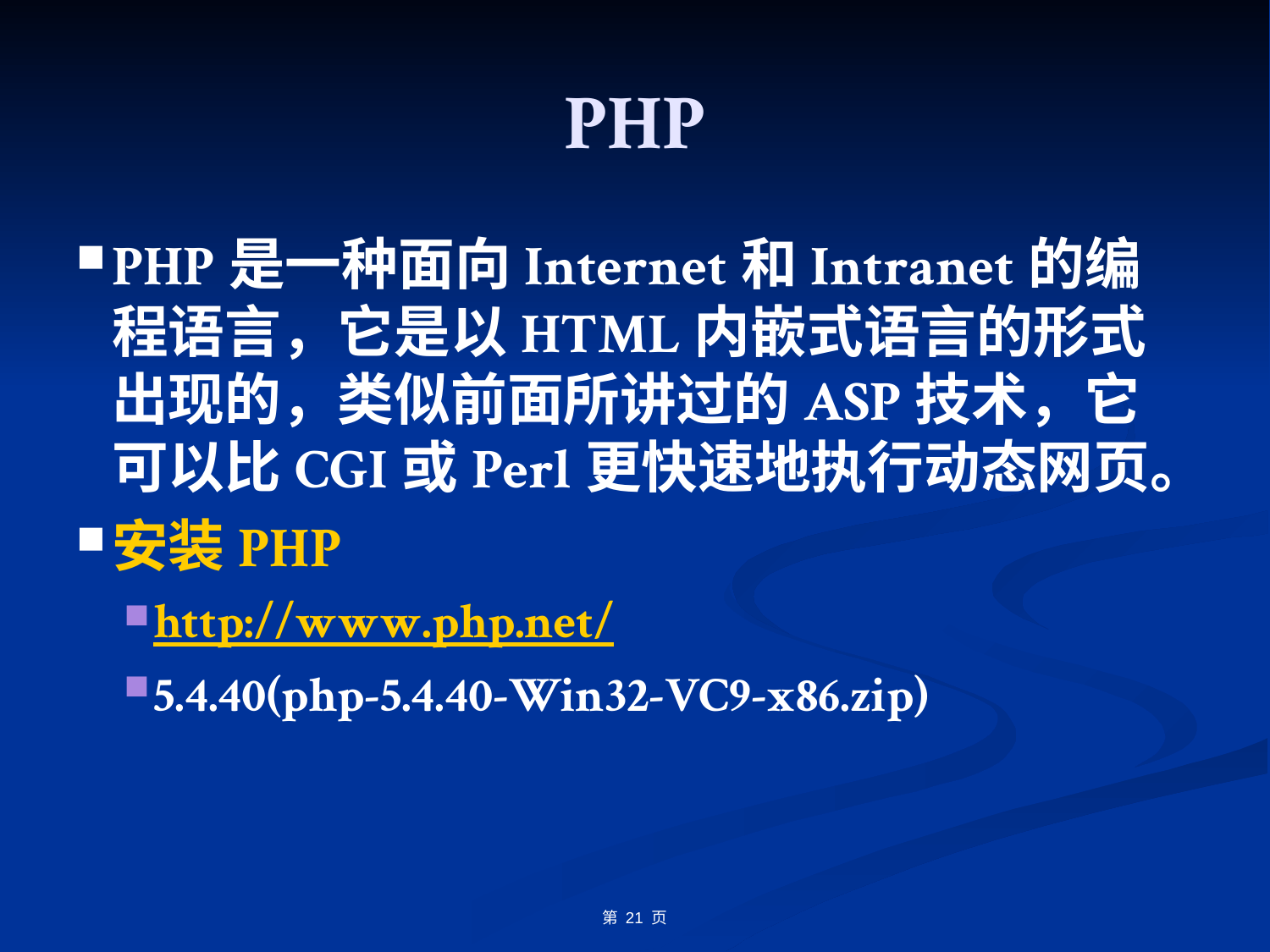

# PHP
PHP是一种面向Internet和Intranet的编程语言，它是以HTML内嵌式语言的形式出现的，类似前面所讲过的ASP技术，它可以比CGI或Perl更快速地执行动态网页。
安装PHP
http://www.php.net/
5.4.40(php-5.4.40-Win32-VC9-x86.zip)
第 21 页